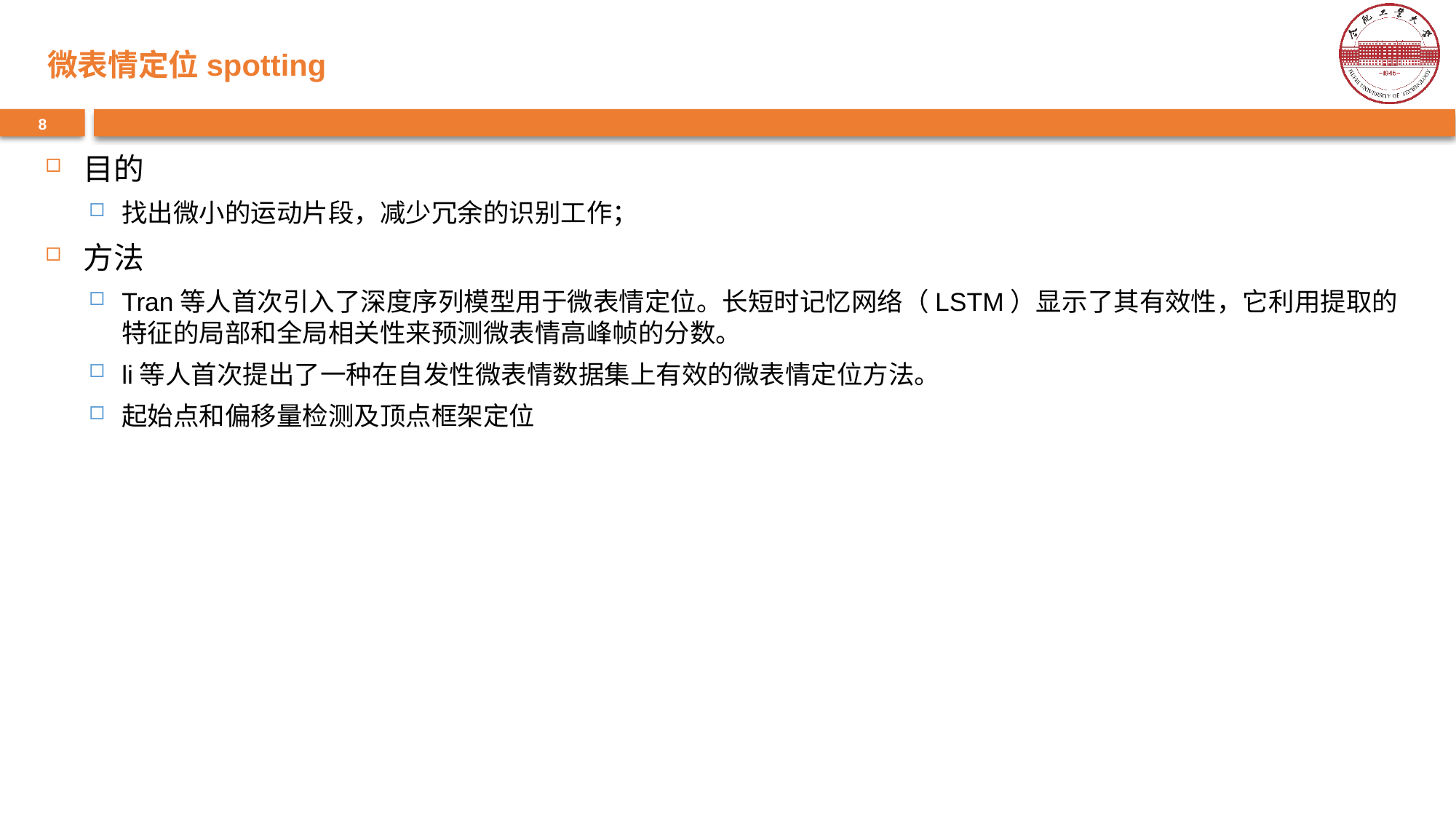

# 微表情定位spotting
目的
找出微小的运动片段，减少冗余的识别工作；
方法
Tran等人首次引入了深度序列模型用于微表情定位。长短时记忆网络（LSTM）显示了其有效性，它利用提取的特征的局部和全局相关性来预测微表情高峰帧的分数。
li等人首次提出了一种在自发性微表情数据集上有效的微表情定位方法。
起始点和偏移量检测及顶点框架定位